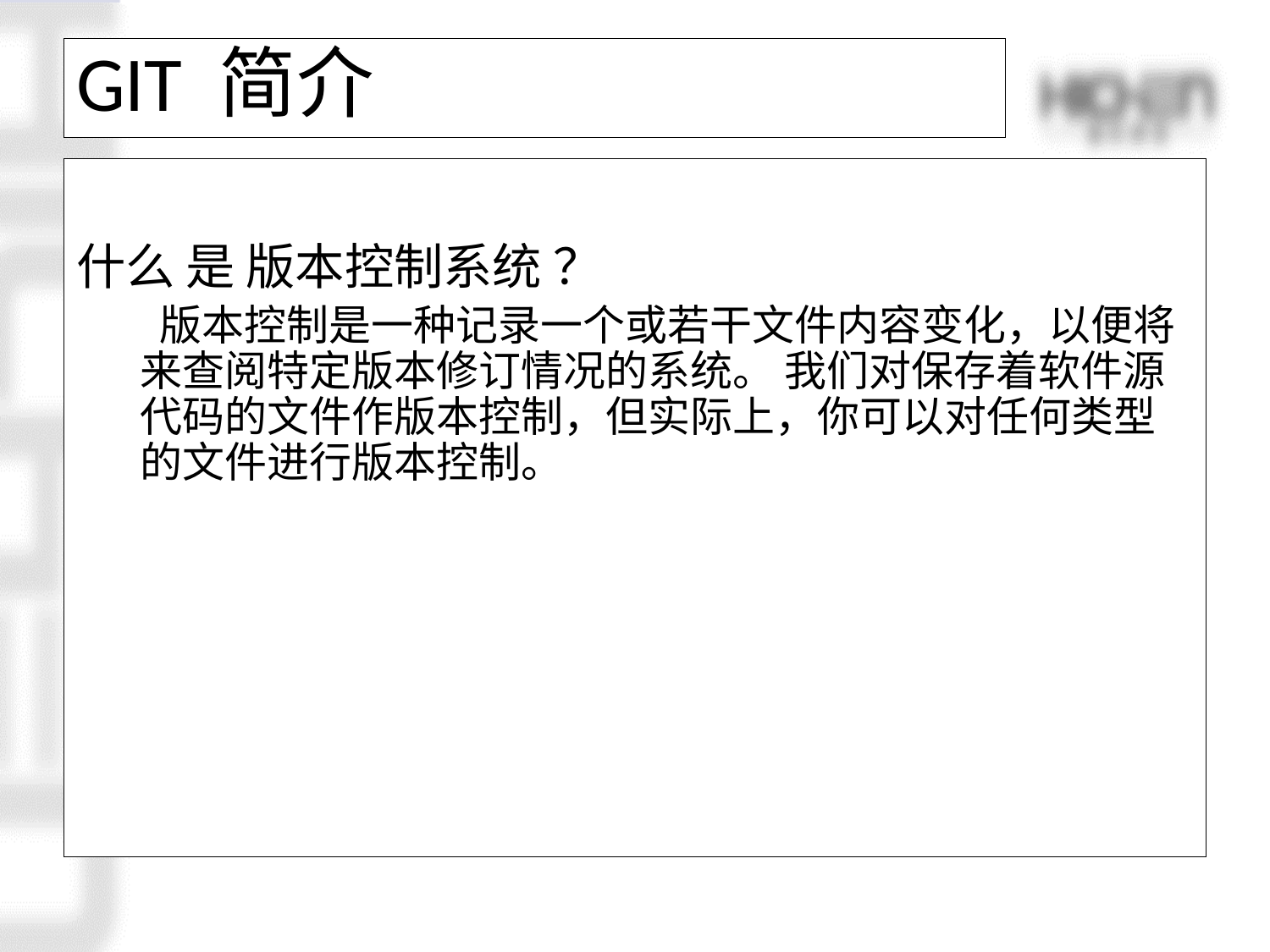

# GIT 简介

什么 是 版本控制系统 ？
 版本控制是一种记录一个或若干文件内容变化，以便将来查阅特定版本修订情况的系统。 我们对保存着软件源代码的文件作版本控制，但实际上，你可以对任何类型的文件进行版本控制。